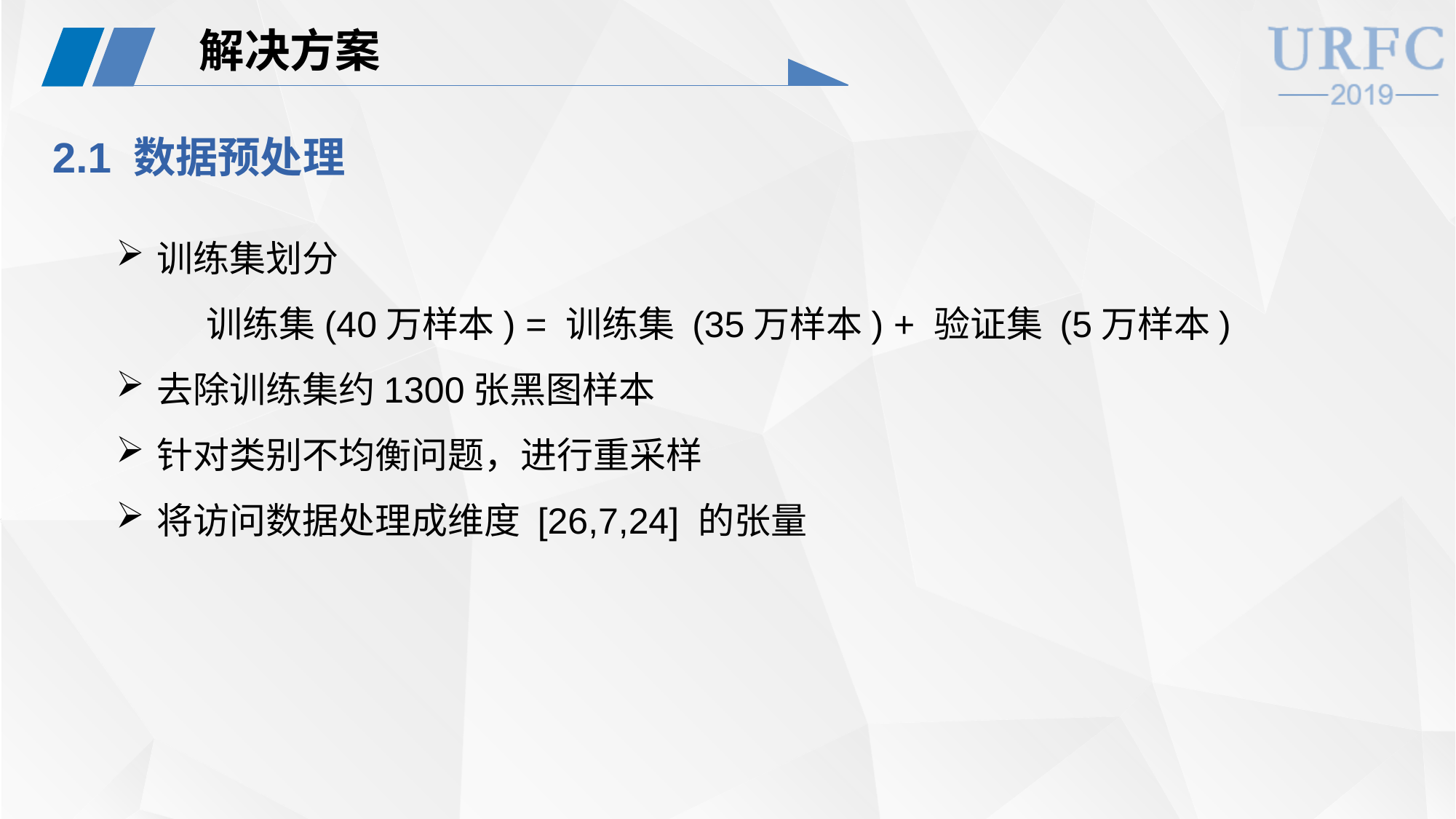

解决方案

2.1 数据预处理
训练集划分
          训练集(40万样本) = 训练集 (35万样本) + 验证集 (5万样本)
去除训练集约1300张黑图样本
针对类别不均衡问题，进行重采样
将访问数据处理成维度 [26,7,24] 的张量